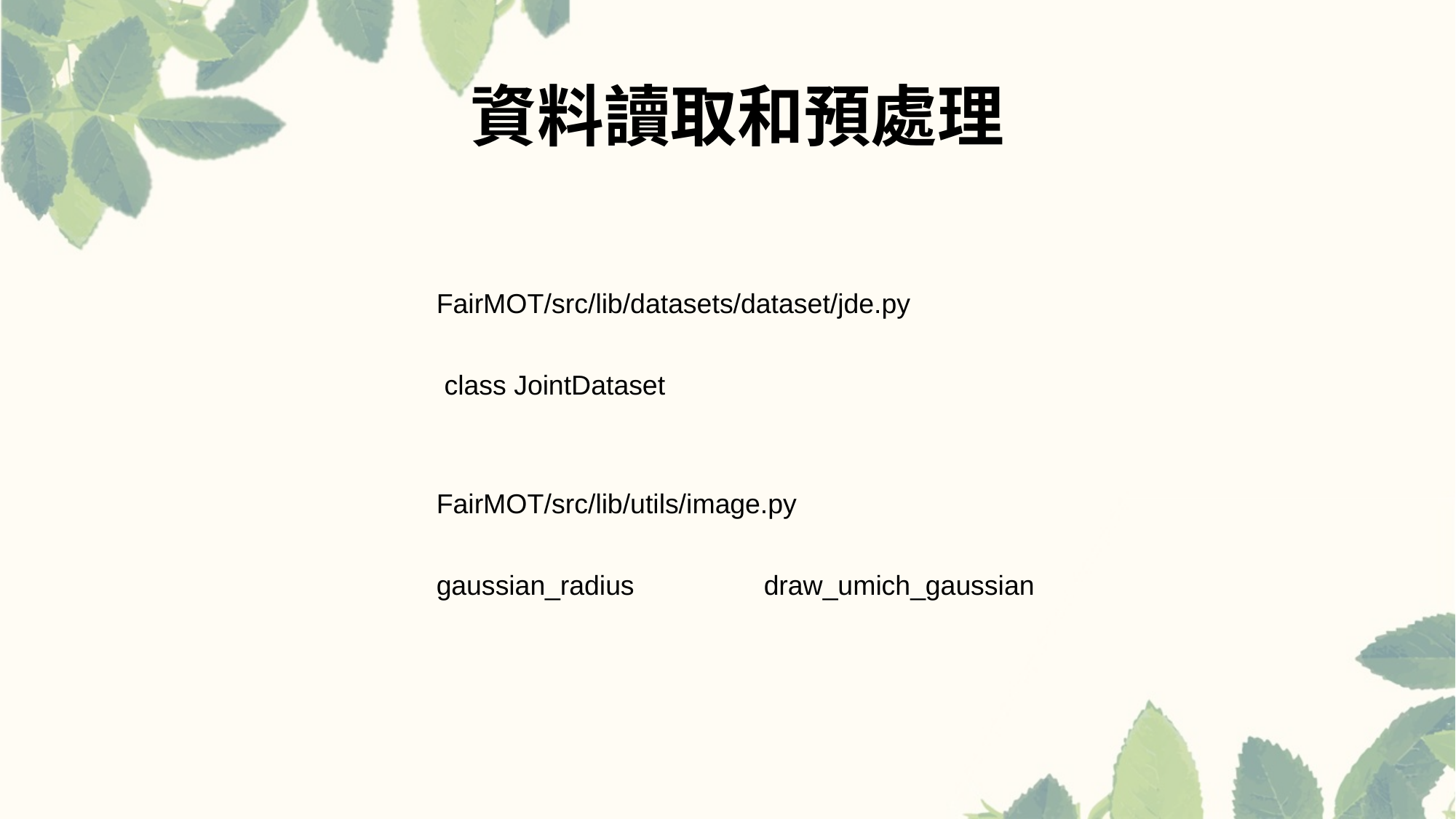

資料讀取和預處理
FairMOT/src/lib/datasets/dataset/jde.py
class JointDataset
FairMOT/src/lib/utils/image.py
gaussian_radius		draw_umich_gaussian